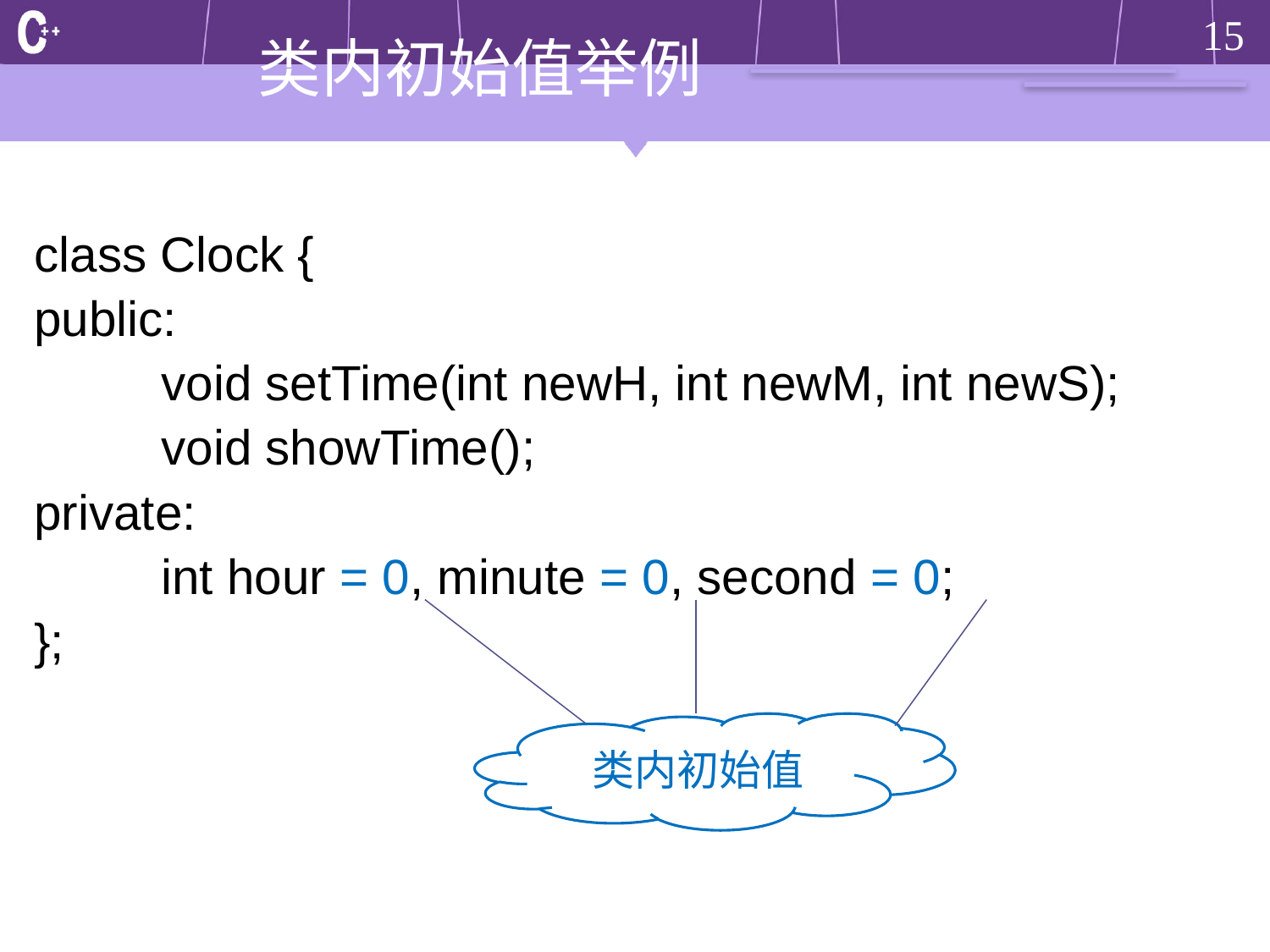

# 类内初始值举例
class Clock {
public:
	void setTime(int newH, int newM, int newS);
	void showTime();
private:
	int hour = 0, minute = 0, second = 0;
};

类内初始值